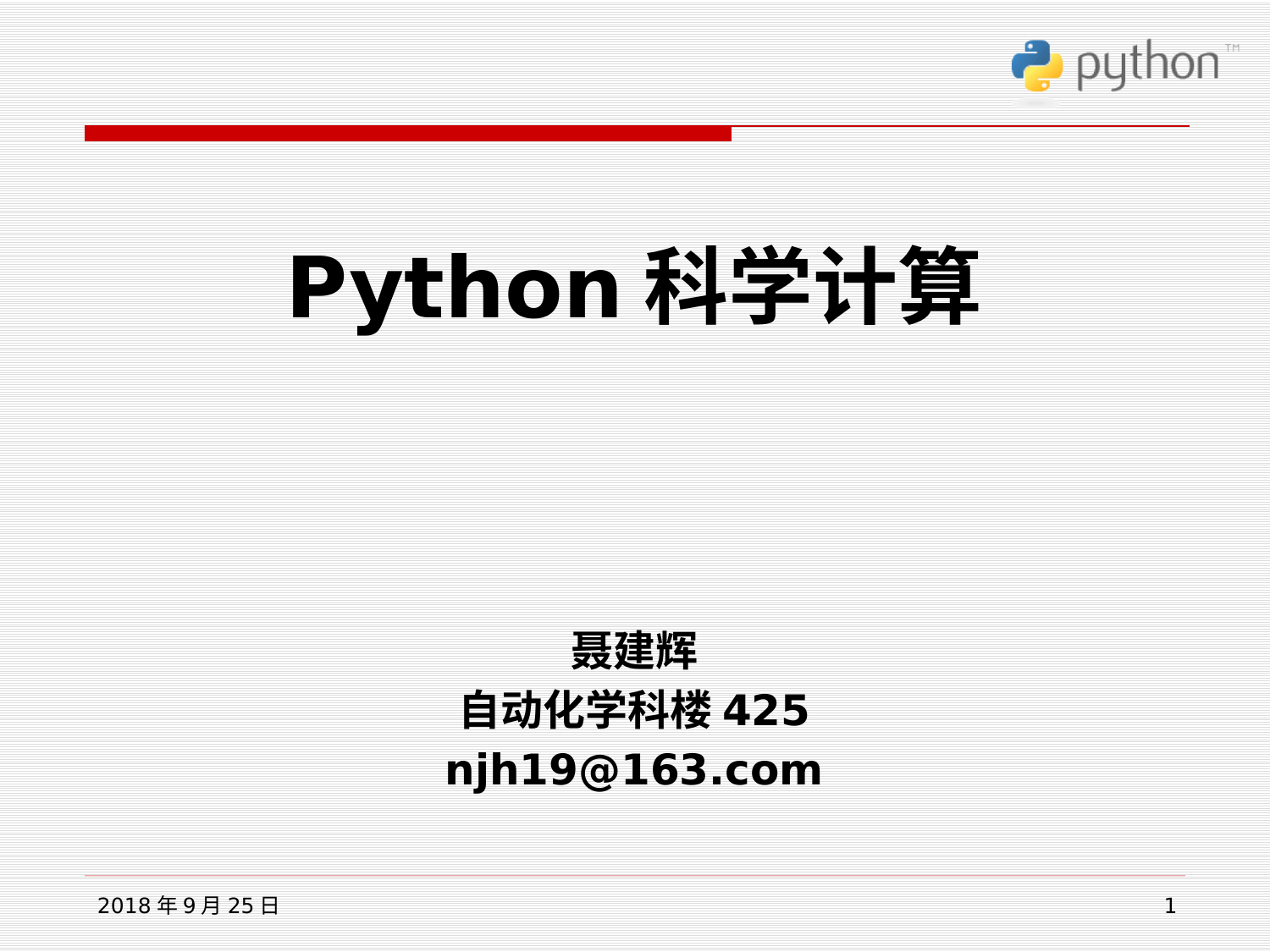

#

Python科学计算

聂建辉
自动化学科楼425
njh19@163.com
2018年9月25日
1